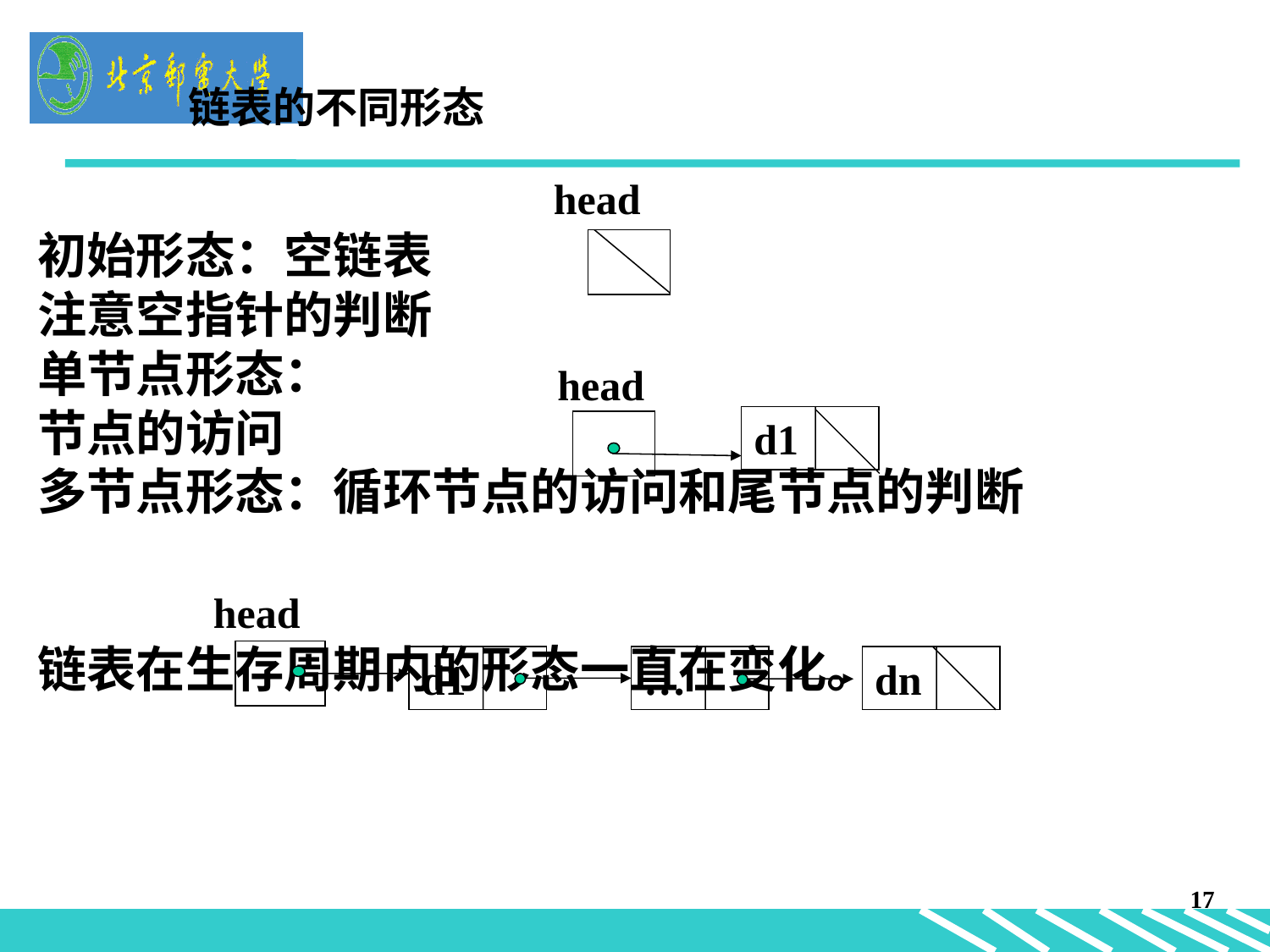

链表的不同形态

初始形态：空链表
注意空指针的判断
单节点形态：
节点的访问
多节点形态：循环节点的访问和尾节点的判断

链表在生存周期内的形态一直在变化。
head

head

d1

head

d1

…

dn

17